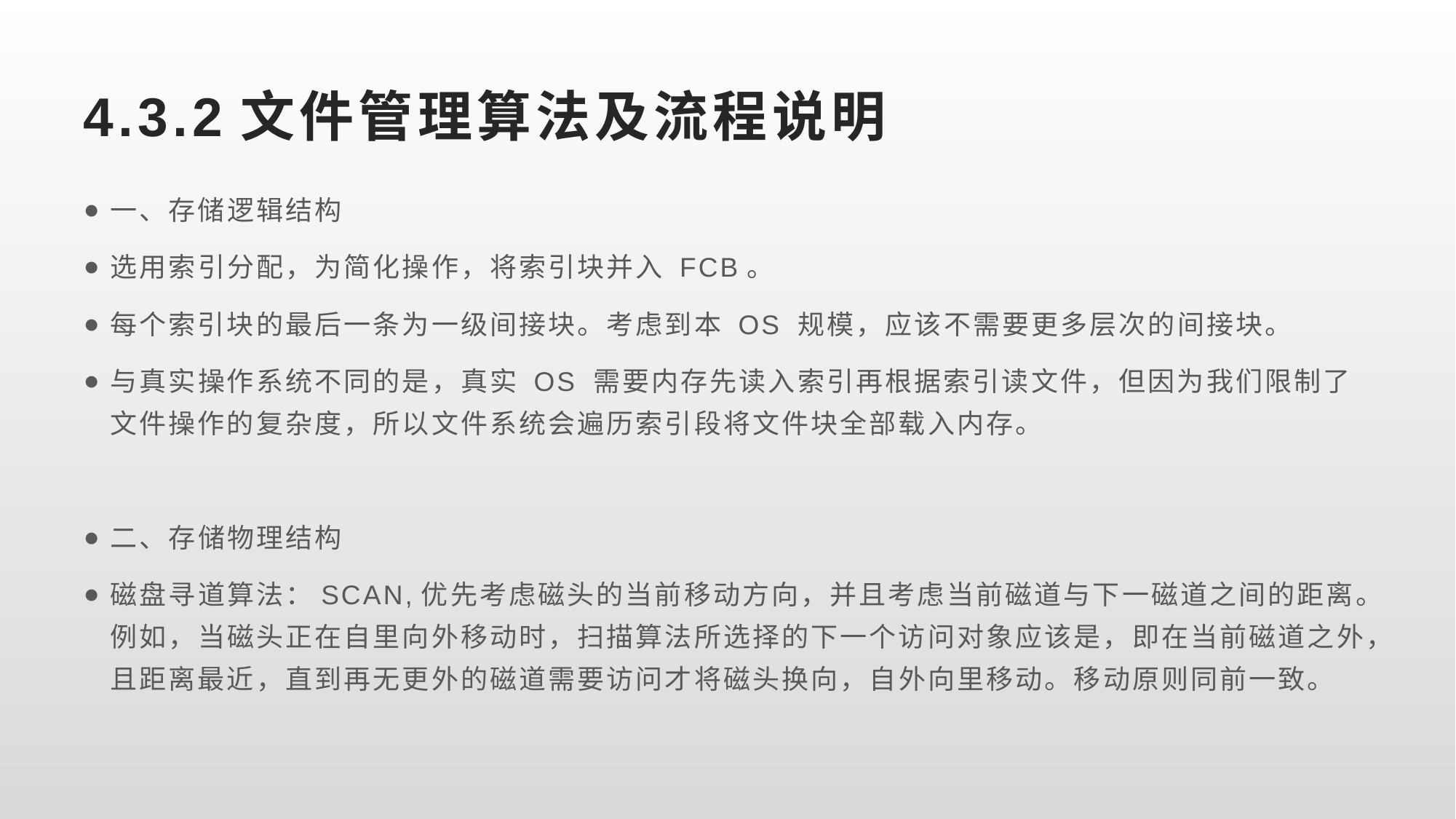

# 4.3.2文件管理算法及流程说明
一、存储逻辑结构
选用索引分配，为简化操作，将索引块并入 FCB。
每个索引块的最后一条为一级间接块。考虑到本 OS 规模，应该不需要更多层次的间接块。
与真实操作系统不同的是，真实 OS 需要内存先读入索引再根据索引读文件，但因为我们限制了文件操作的复杂度，所以文件系统会遍历索引段将文件块全部载入内存。

二、存储物理结构
磁盘寻道算法：SCAN,优先考虑磁头的当前移动⽅向，并且考虑当前磁道与下⼀磁道之间的距离。例如，当磁头正在⾃⾥向外移动时，扫描算法所选择的下⼀个访问对象应该是，即在当前磁道之外，且距离最近，直到再⽆更外的磁道需要访问才将磁头换向，⾃外向⾥移动。移动原则同前⼀致。